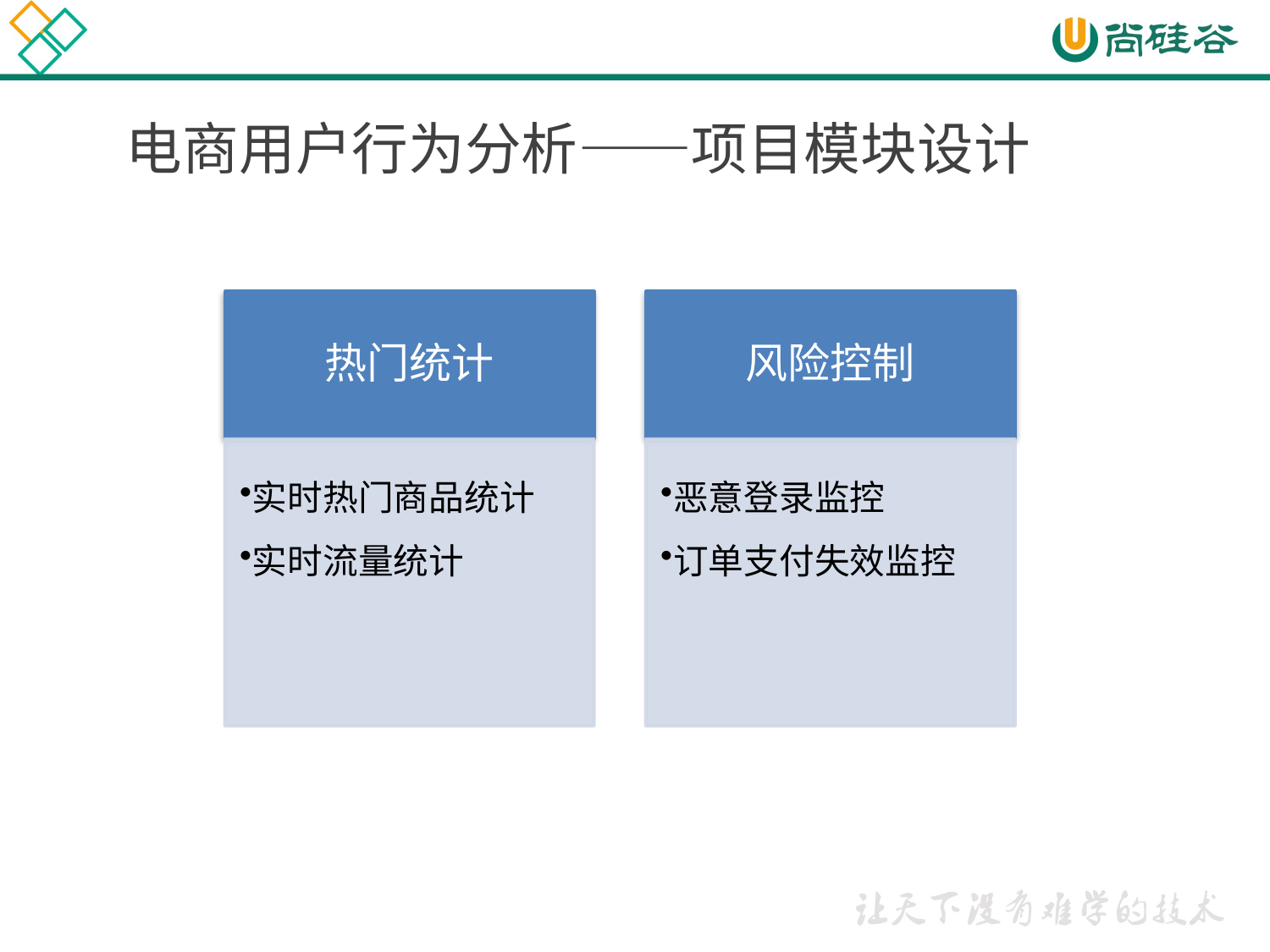

# 电商用户行为分析——项目模块设计
热门统计
实时热门商品统计
实时流量统计
风险控制
恶意登录监控
订单支付失效监控